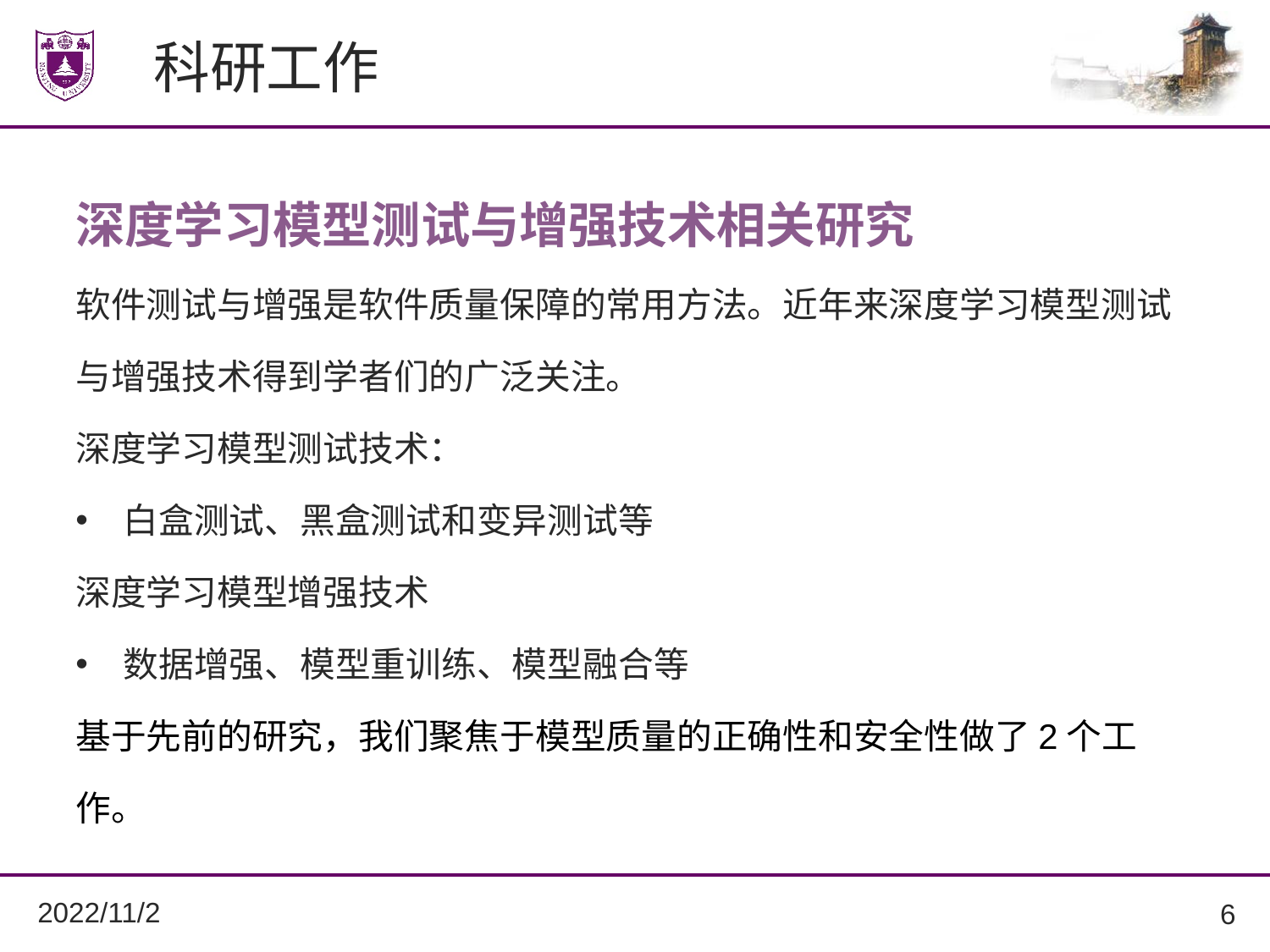

# 科研工作
深度学习模型测试与增强技术相关研究
软件测试与增强是软件质量保障的常用方法。近年来深度学习模型测试与增强技术得到学者们的广泛关注。
深度学习模型测试技术：
白盒测试、黑盒测试和变异测试等
深度学习模型增强技术
数据增强、模型重训练、模型融合等
基于先前的研究，我们聚焦于模型质量的正确性和安全性做了2个工作。